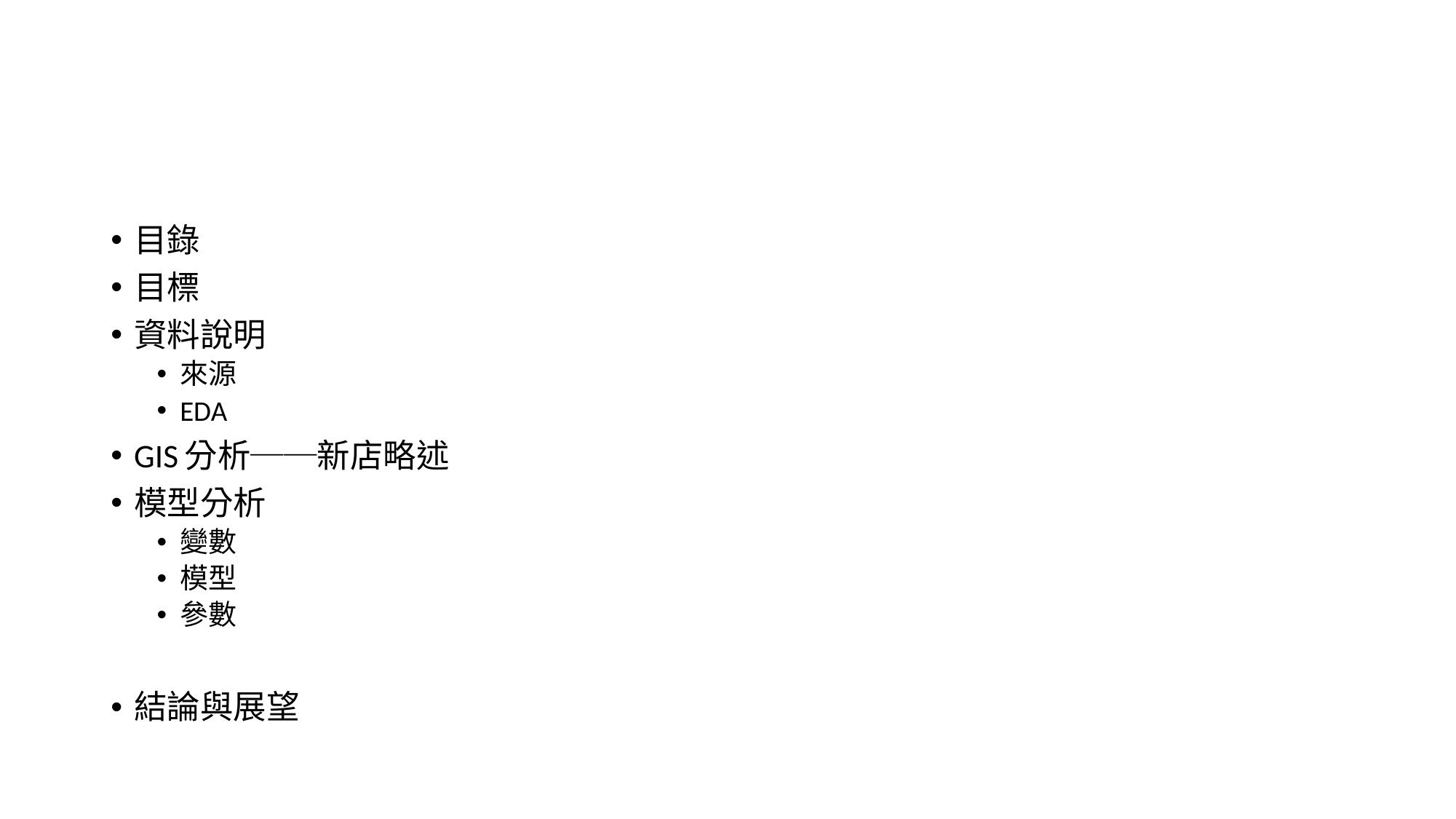

#
目錄
目標
資料說明
來源
EDA
GIS分析──新店略述
模型分析
變數
模型
參數

結論與展望